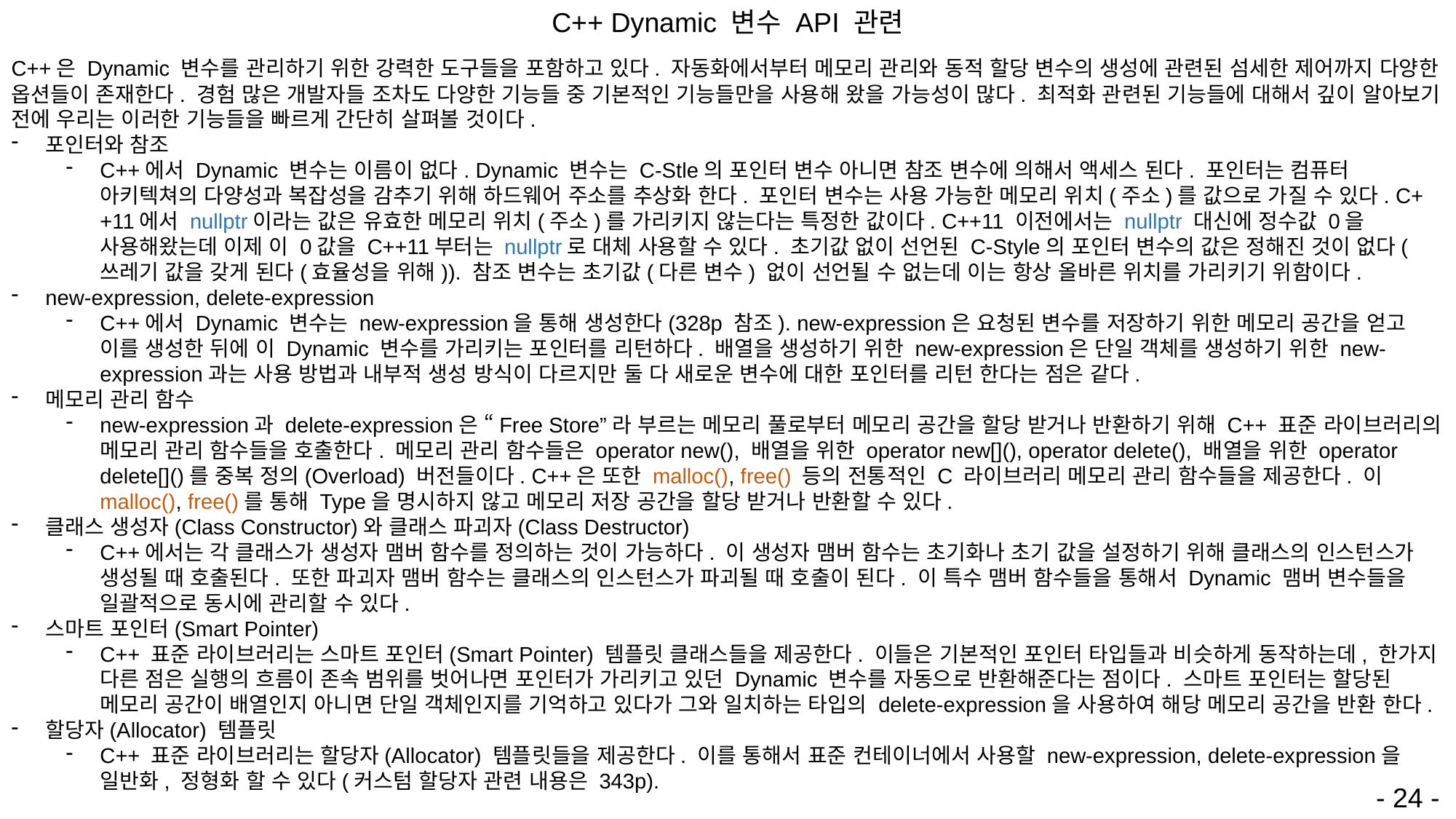

C++ Dynamic 변수 API 관련
C++은 Dynamic 변수를 관리하기 위한 강력한 도구들을 포함하고 있다. 자동화에서부터 메모리 관리와 동적 할당 변수의 생성에 관련된 섬세한 제어까지 다양한 옵션들이 존재한다. 경험 많은 개발자들 조차도 다양한 기능들 중 기본적인 기능들만을 사용해 왔을 가능성이 많다. 최적화 관련된 기능들에 대해서 깊이 알아보기 전에 우리는 이러한 기능들을 빠르게 간단히 살펴볼 것이다.
포인터와 참조
C++에서 Dynamic 변수는 이름이 없다. Dynamic 변수는 C-Stle의 포인터 변수 아니면 참조 변수에 의해서 액세스 된다. 포인터는 컴퓨터 아키텍쳐의 다양성과 복잡성을 감추기 위해 하드웨어 주소를 추상화 한다. 포인터 변수는 사용 가능한 메모리 위치(주소)를 값으로 가질 수 있다. C++11에서 nullptr이라는 값은 유효한 메모리 위치(주소)를 가리키지 않는다는 특정한 값이다. C++11 이전에서는 nullptr 대신에 정수값 0을 사용해왔는데 이제 이 0값을 C++11부터는 nullptr로 대체 사용할 수 있다. 초기값 없이 선언된 C-Style의 포인터 변수의 값은 정해진 것이 없다(쓰레기 값을 갖게 된다(효율성을 위해)). 참조 변수는 초기값(다른 변수) 없이 선언될 수 없는데 이는 항상 올바른 위치를 가리키기 위함이다.
new-expression, delete-expression
C++에서 Dynamic 변수는 new-expression을 통해 생성한다(328p 참조). new-expression은 요청된 변수를 저장하기 위한 메모리 공간을 얻고 이를 생성한 뒤에 이 Dynamic 변수를 가리키는 포인터를 리턴하다. 배열을 생성하기 위한 new-expression은 단일 객체를 생성하기 위한 new-expression과는 사용 방법과 내부적 생성 방식이 다르지만 둘 다 새로운 변수에 대한 포인터를 리턴 한다는 점은 같다.
메모리 관리 함수
new-expression과 delete-expression은 “Free Store”라 부르는 메모리 풀로부터 메모리 공간을 할당 받거나 반환하기 위해 C++ 표준 라이브러리의 메모리 관리 함수들을 호출한다. 메모리 관리 함수들은 operator new(), 배열을 위한 operator new[](), operator delete(), 배열을 위한 operator delete[]()를 중복 정의(Overload) 버전들이다. C++은 또한 malloc(), free() 등의 전통적인 C 라이브러리 메모리 관리 함수들을 제공한다. 이 malloc(), free()를 통해 Type을 명시하지 않고 메모리 저장 공간을 할당 받거나 반환할 수 있다.
클래스 생성자(Class Constructor)와 클래스 파괴자(Class Destructor)
C++에서는 각 클래스가 생성자 맴버 함수를 정의하는 것이 가능하다. 이 생성자 맴버 함수는 초기화나 초기 값을 설정하기 위해 클래스의 인스턴스가 생성될 때 호출된다. 또한 파괴자 맴버 함수는 클래스의 인스턴스가 파괴될 때 호출이 된다. 이 특수 맴버 함수들을 통해서 Dynamic 맴버 변수들을 일괄적으로 동시에 관리할 수 있다.
스마트 포인터(Smart Pointer)
C++ 표준 라이브러리는 스마트 포인터(Smart Pointer) 템플릿 클래스들을 제공한다. 이들은 기본적인 포인터 타입들과 비슷하게 동작하는데, 한가지 다른 점은 실행의 흐름이 존속 범위를 벗어나면 포인터가 가리키고 있던 Dynamic 변수를 자동으로 반환해준다는 점이다. 스마트 포인터는 할당된 메모리 공간이 배열인지 아니면 단일 객체인지를 기억하고 있다가 그와 일치하는 타입의 delete-expression을 사용하여 해당 메모리 공간을 반환 한다.
할당자(Allocator) 템플릿
C++ 표준 라이브러리는 할당자(Allocator) 템플릿들을 제공한다. 이를 통해서 표준 컨테이너에서 사용할 new-expression, delete-expression을 일반화, 정형화 할 수 있다(커스텀 할당자 관련 내용은 343p).
- 24 -